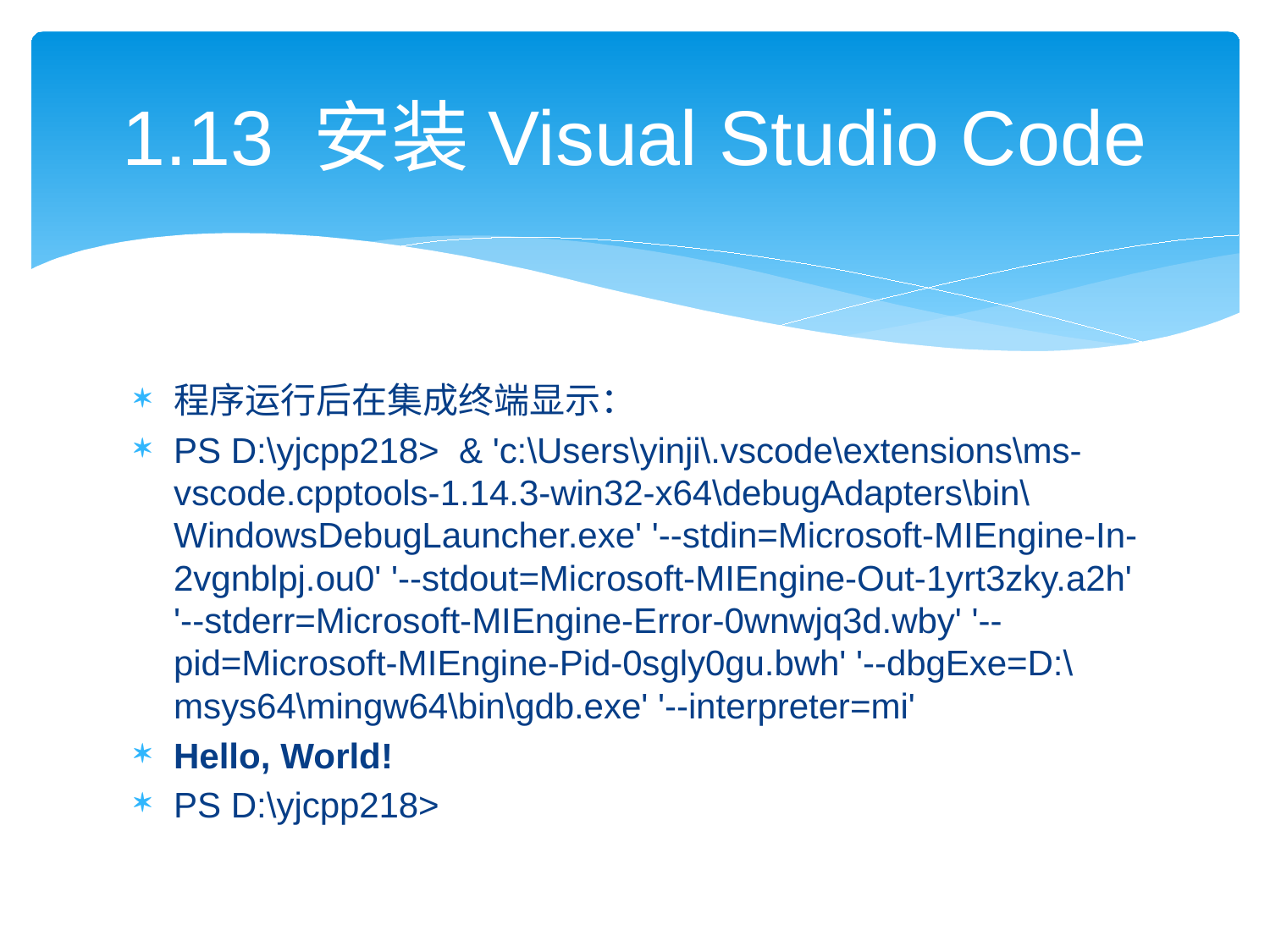

# 1.13 安装Visual Studio Code
程序运行后在集成终端显示：
PS D:\yjcpp218>  & 'c:\Users\yinji\.vscode\extensions\ms-vscode.cpptools-1.14.3-win32-x64\debugAdapters\bin\WindowsDebugLauncher.exe' '--stdin=Microsoft-MIEngine-In-2vgnblpj.ou0' '--stdout=Microsoft-MIEngine-Out-1yrt3zky.a2h' '--stderr=Microsoft-MIEngine-Error-0wnwjq3d.wby' '--pid=Microsoft-MIEngine-Pid-0sgly0gu.bwh' '--dbgExe=D:\msys64\mingw64\bin\gdb.exe' '--interpreter=mi'
Hello, World!
PS D:\yjcpp218>